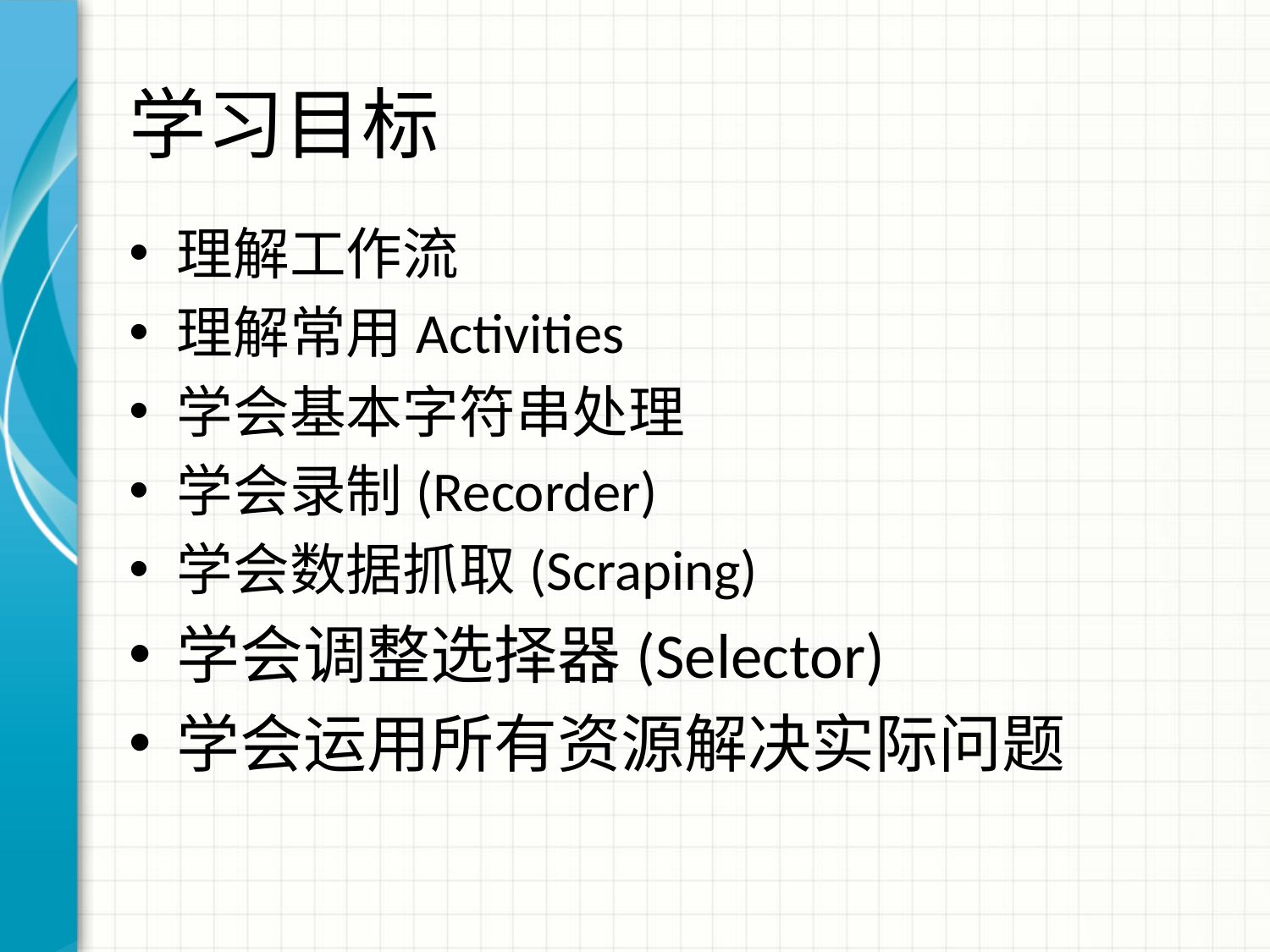

# 学习目标
理解工作流
理解常用Activities
学会基本字符串处理
学会录制(Recorder)
学会数据抓取(Scraping)
学会调整选择器(Selector)
学会运用所有资源解决实际问题